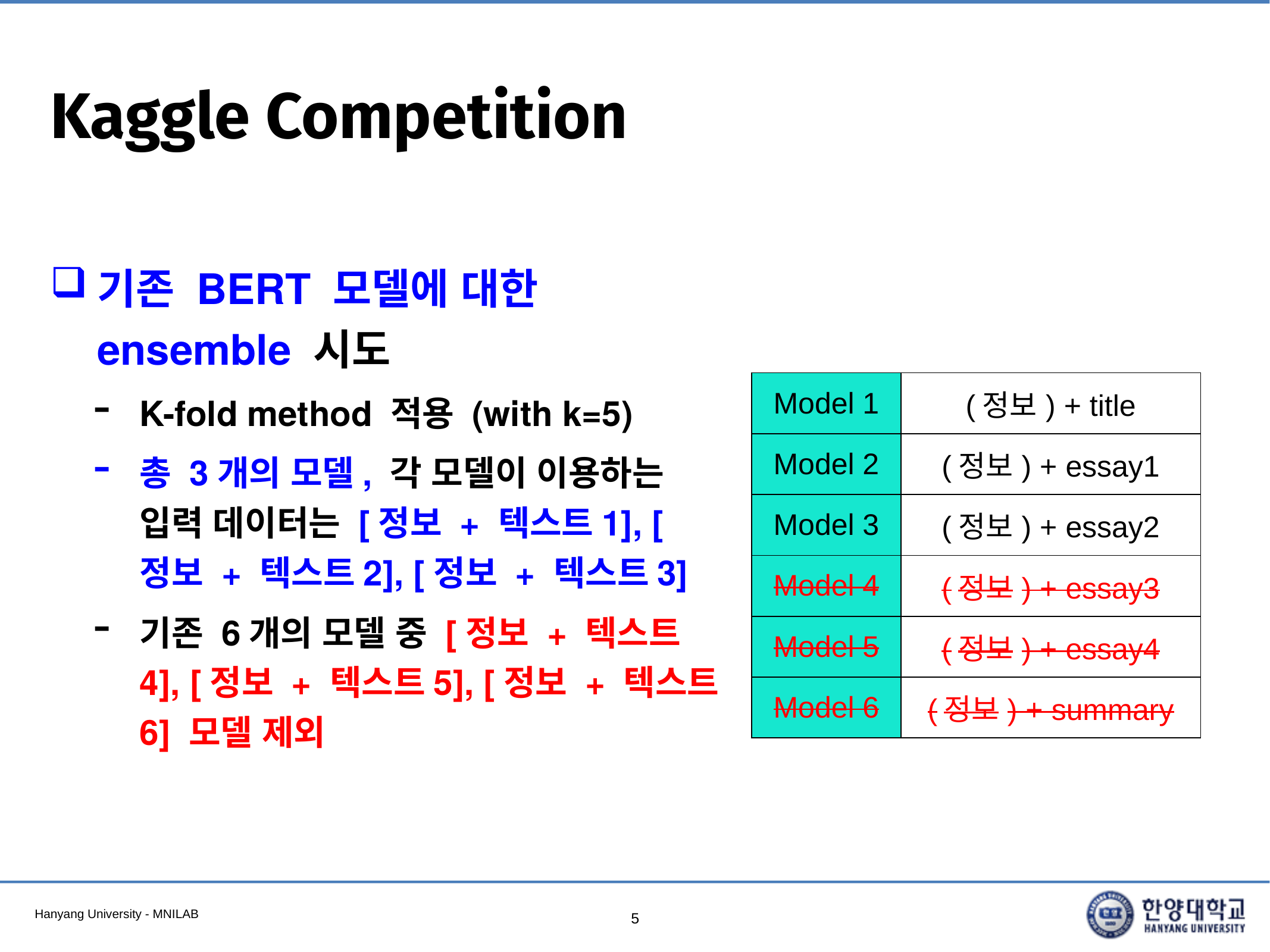

# Kaggle Competition
기존 BERT 모델에 대한 ensemble 시도
K-fold method 적용 (with k=5)
총 3개의 모델, 각 모델이 이용하는 입력 데이터는 [정보 + 텍스트1], [정보 + 텍스트2], [정보 + 텍스트3]
기존 6개의 모델 중 [정보 + 텍스트4], [정보 + 텍스트5], [정보 + 텍스트6] 모델 제외
| Model 1 | (정보) + title |
| --- | --- |
| Model 2 | (정보) + essay1 |
| Model 3 | (정보) + essay2 |
| Model 4 | (정보) + essay3 |
| Model 5 | (정보) + essay4 |
| Model 6 | (정보) + summary |
5